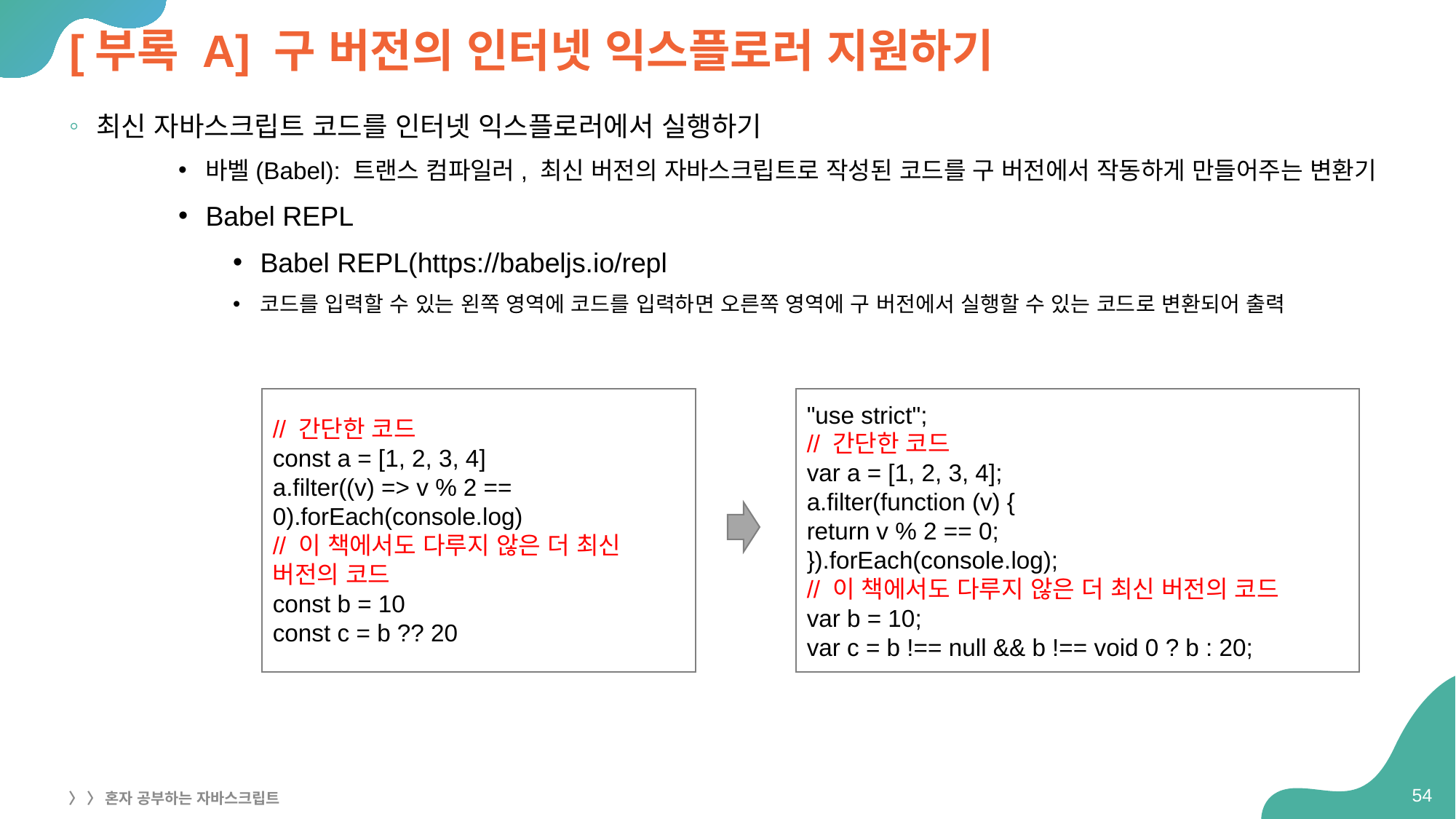

# [부록 A] 구 버전의 인터넷 익스플로러 지원하기
최신 자바스크립트 코드를 인터넷 익스플로러에서 실행하기
바벨(Babel): 트랜스 컴파일러, 최신 버전의 자바스크립트로 작성된 코드를 구 버전에서 작동하게 만들어주는 변환기
Babel REPL
Babel REPL(https://babeljs.io/repl
코드를 입력할 수 있는 왼쪽 영역에 코드를 입력하면 오른쪽 영역에 구 버전에서 실행할 수 있는 코드로 변환되어 출력

"use strict";
// 간단한 코드
var a = [1, 2, 3, 4];
a.filter(function (v) {
return v % 2 == 0;
}).forEach(console.log);
// 이 책에서도 다루지 않은 더 최신 버전의 코드
var b = 10;
var c = b !== null && b !== void 0 ? b : 20;
// 간단한 코드
const a = [1, 2, 3, 4]
a.filter((v) => v % 2 == 0).forEach(console.log)
// 이 책에서도 다루지 않은 더 최신 버전의 코드
const b = 10
const c = b ?? 20

54
〉 〉 혼자 공부하는 자바스크립트